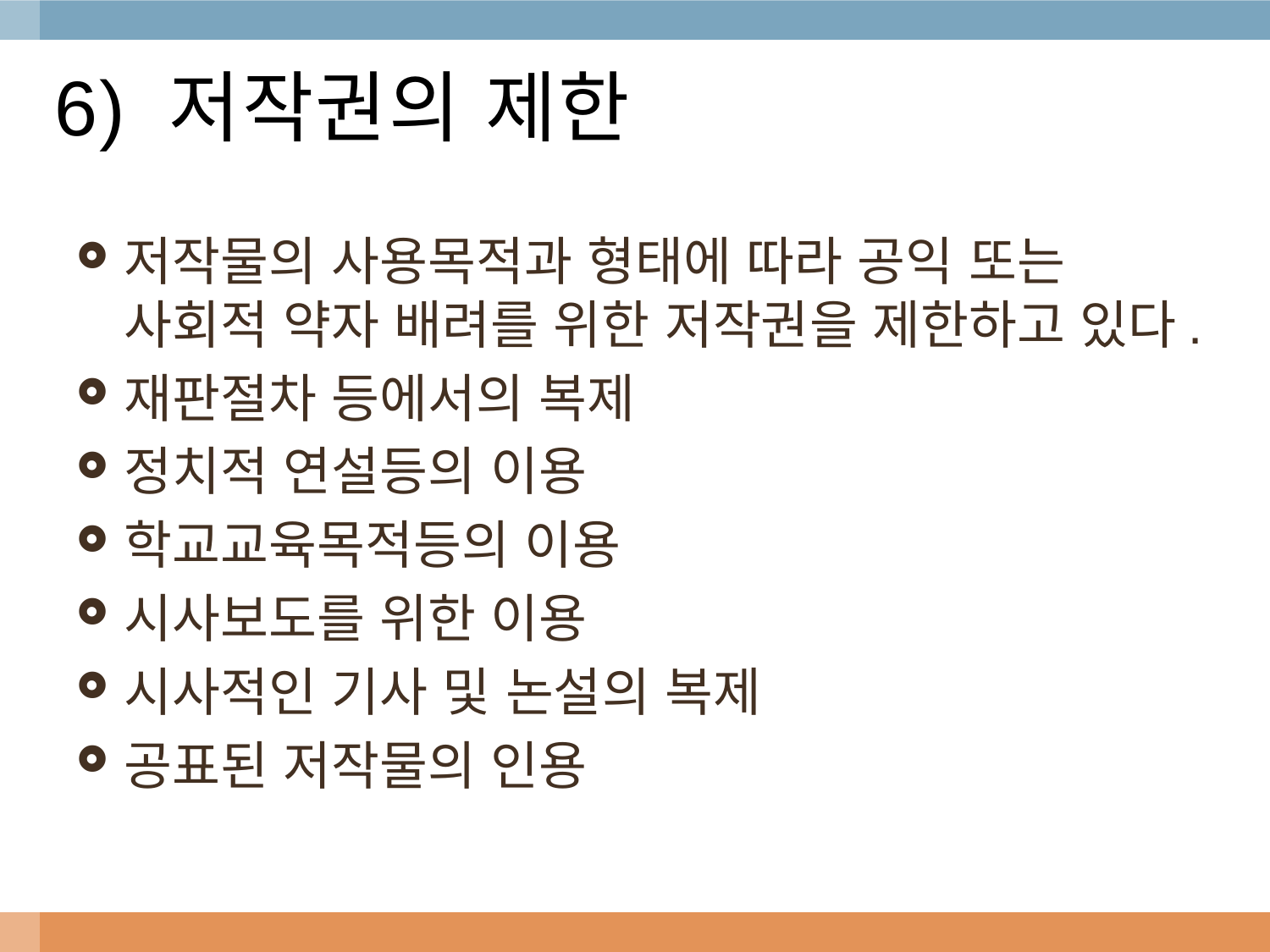

# 6) 저작권의 제한
저작물의 사용목적과 형태에 따라 공익 또는 사회적 약자 배려를 위한 저작권을 제한하고 있다.
재판절차 등에서의 복제
정치적 연설등의 이용
학교교육목적등의 이용
시사보도를 위한 이용
시사적인 기사 및 논설의 복제
공표된 저작물의 인용